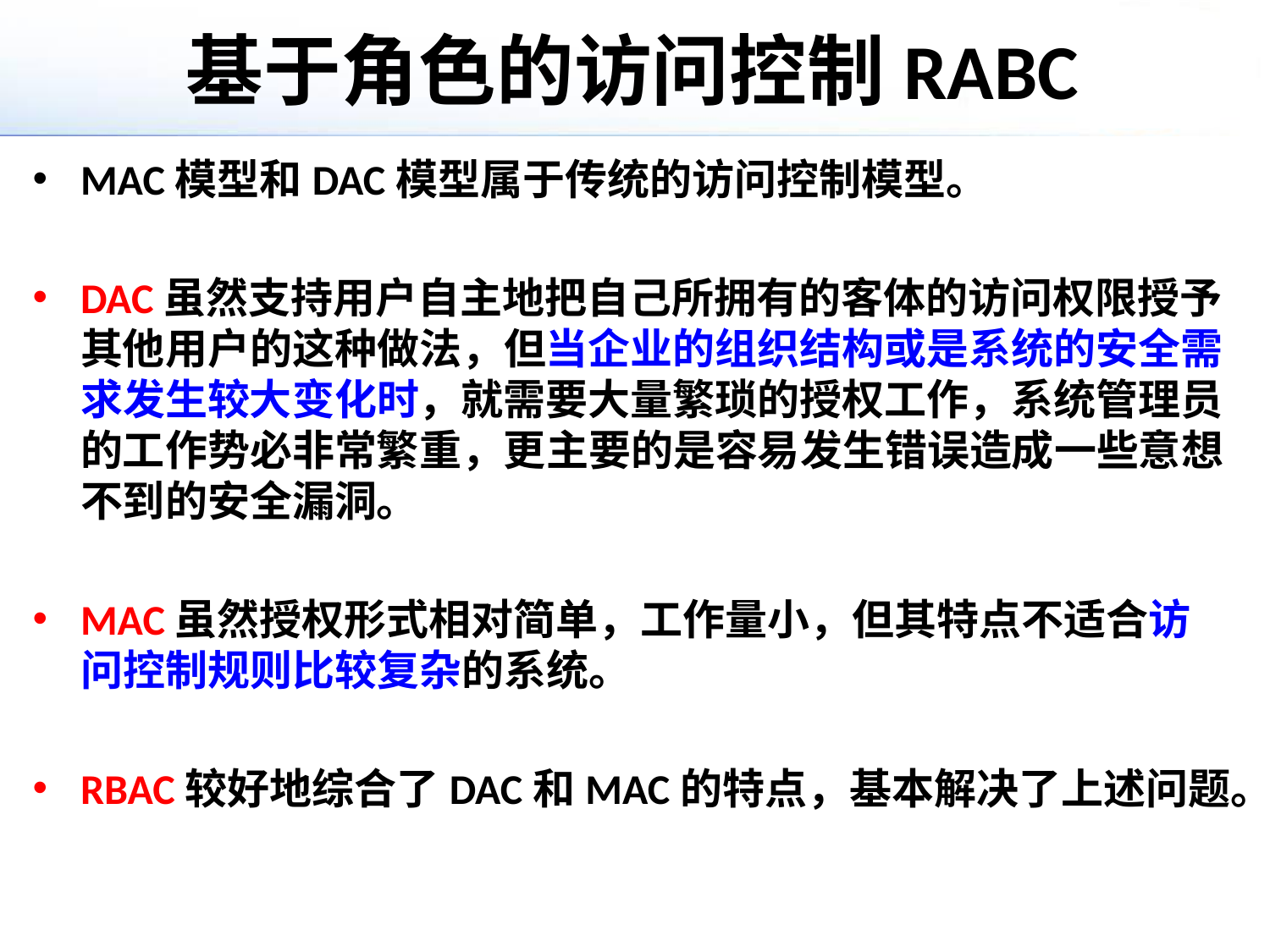

# 基于角色的访问控制RABC
MAC模型和DAC模型属于传统的访问控制模型。

DAC虽然支持用户自主地把自己所拥有的客体的访问权限授予其他用户的这种做法，但当企业的组织结构或是系统的安全需求发生较大变化时，就需要大量繁琐的授权工作，系统管理员的工作势必非常繁重，更主要的是容易发生错误造成一些意想不到的安全漏洞。

MAC虽然授权形式相对简单，工作量小，但其特点不适合访问控制规则比较复杂的系统。

RBAC较好地综合了DAC和MAC的特点，基本解决了上述问题。